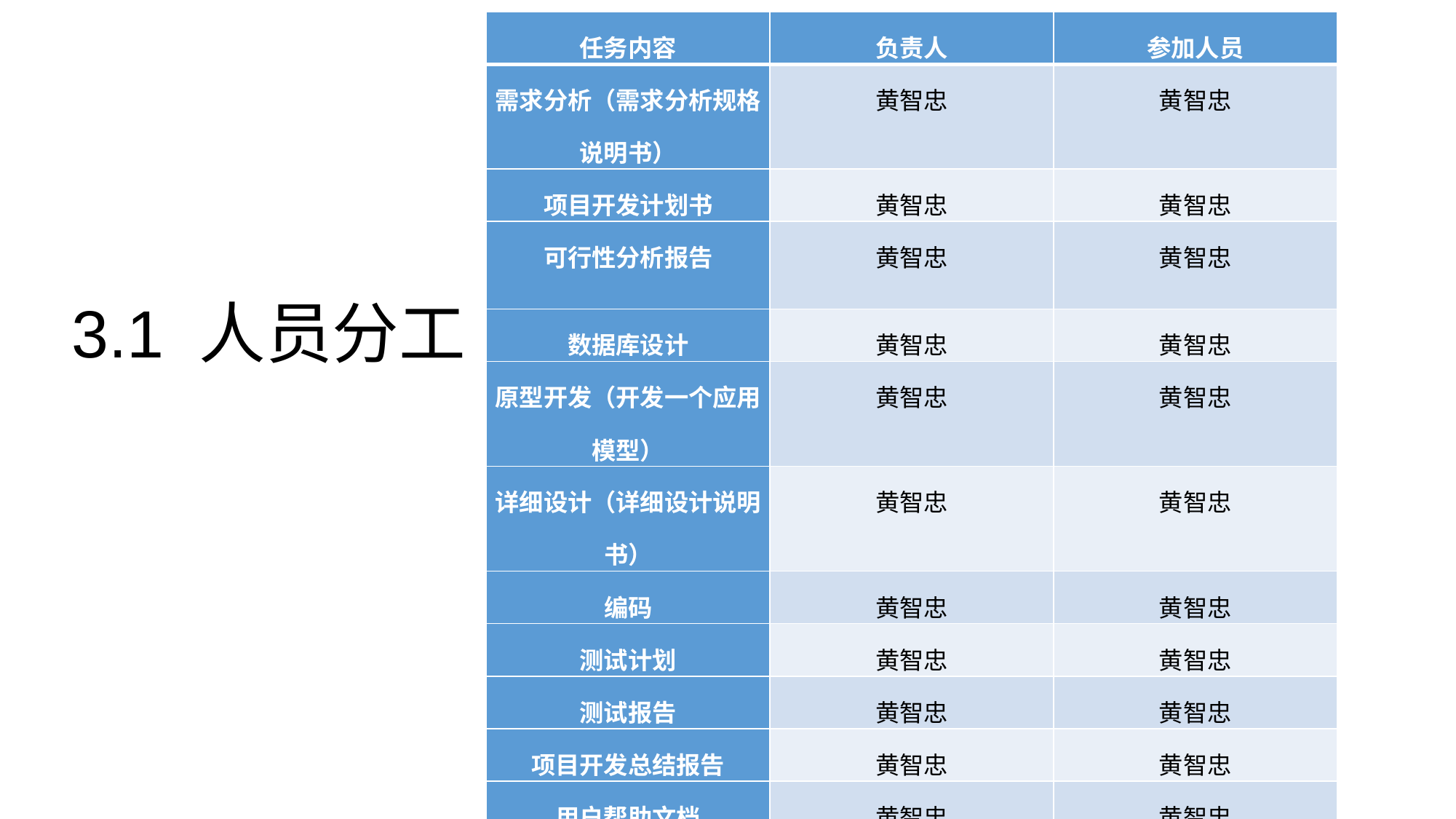

| 任务内容 | 负责人 | 参加人员 |
| --- | --- | --- |
| 需求分析（需求分析规格说明书） | 黄智忠 | 黄智忠 |
| 项目开发计划书 | 黄智忠 | 黄智忠 |
| 可行性分析报告 | 黄智忠 | 黄智忠 |
| 数据库设计 | 黄智忠 | 黄智忠 |
| 原型开发（开发一个应用模型） | 黄智忠 | 黄智忠 |
| 详细设计（详细设计说明书） | 黄智忠 | 黄智忠 |
| 编码 | 黄智忠 | 黄智忠 |
| 测试计划 | 黄智忠 | 黄智忠 |
| 测试报告 | 黄智忠 | 黄智忠 |
| 项目开发总结报告 | 黄智忠 | 黄智忠 |
| 用户帮助文档 | 黄智忠 | 黄智忠 |
| 需求规格说明书 | 黄智忠 | 黄智忠 |
| 后期维护 | 黄智忠 | 黄智忠 |

# 3.1 人员分工